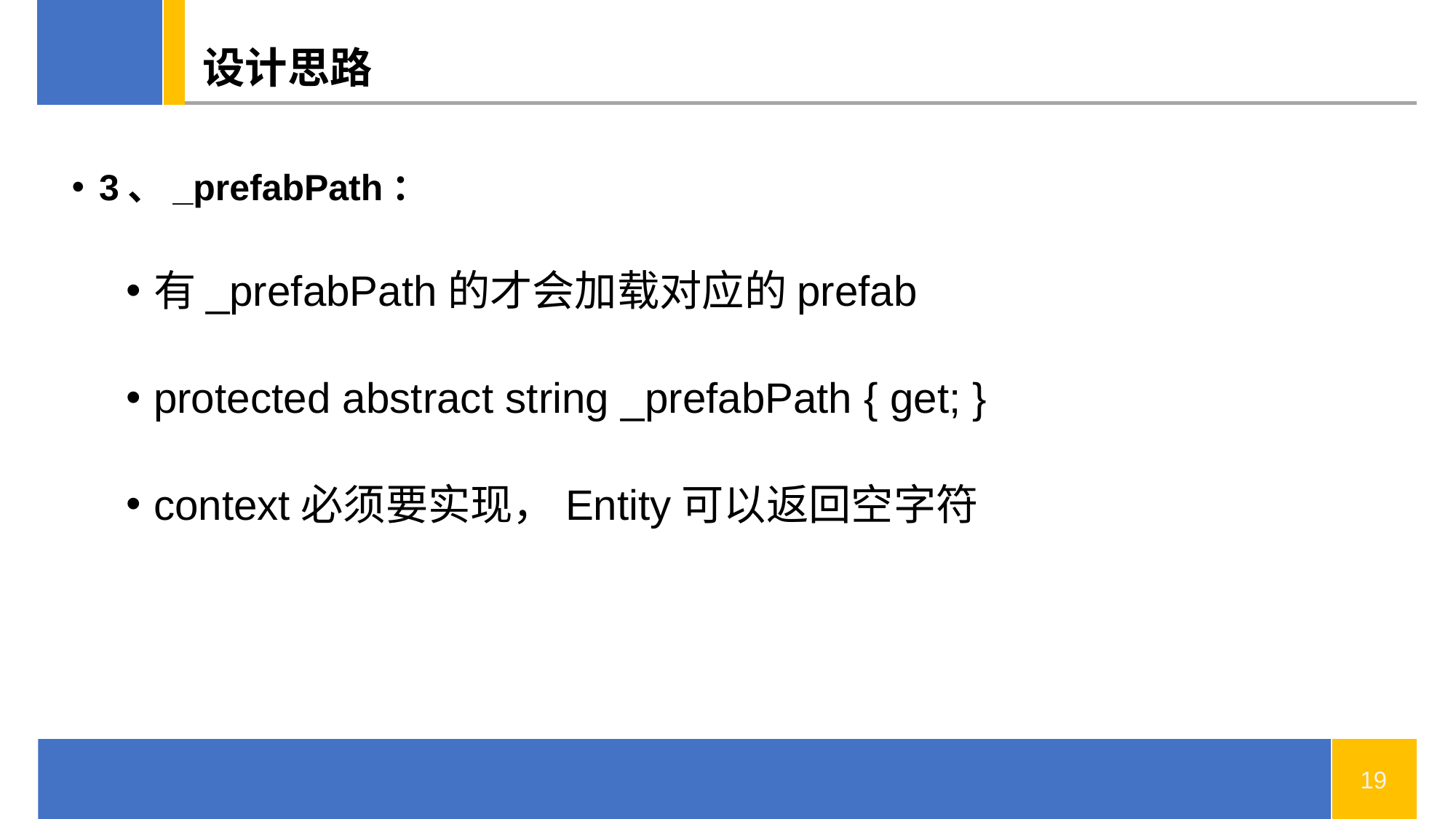

# 设计思路

3、_prefabPath：

有_prefabPath的才会加载对应的prefab

protected abstract string _prefabPath { get; }

context必须要实现，Entity可以返回空字符